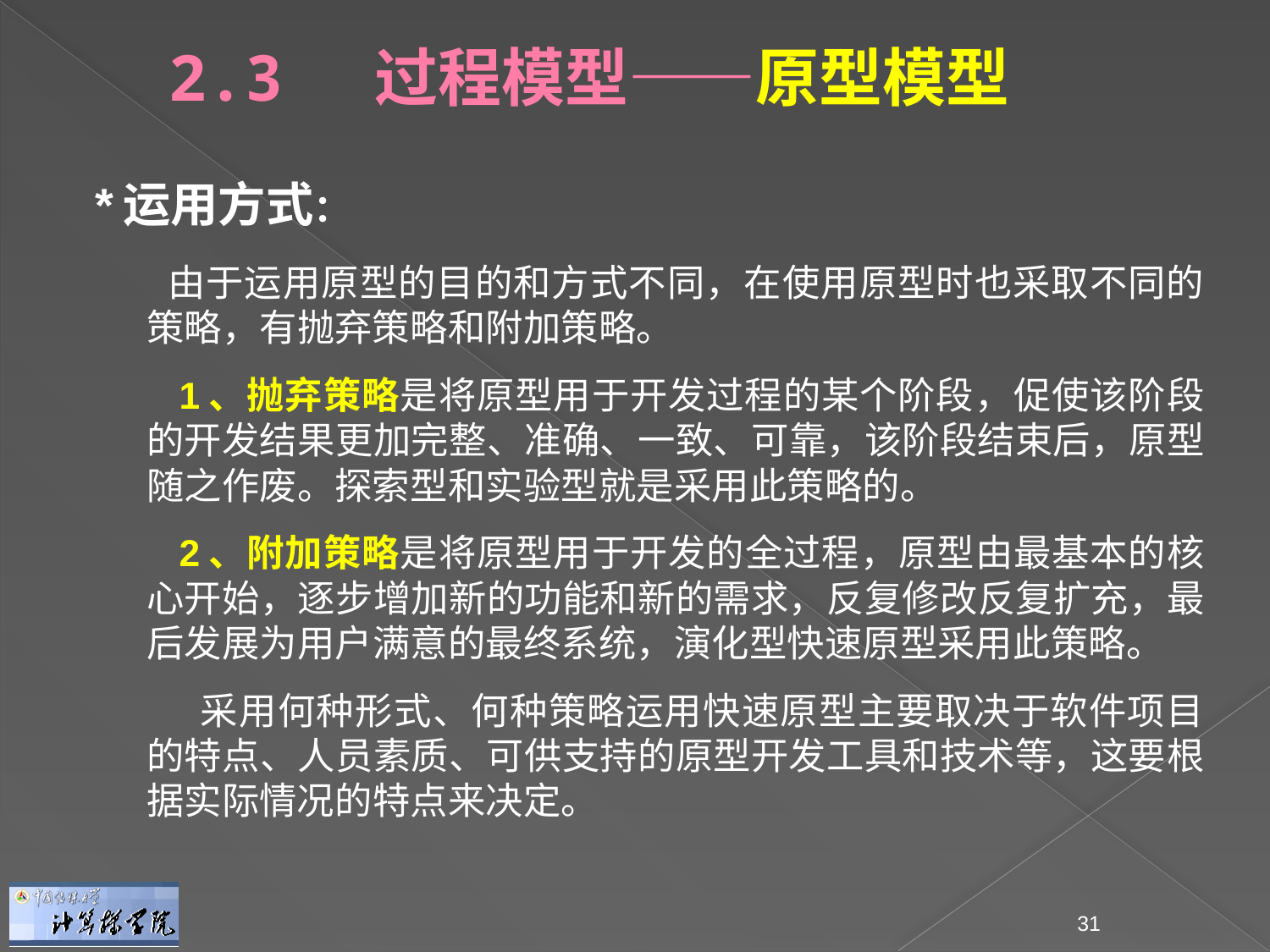

2.3  过程模型——原型模型
*运用方式：
       由于运用原型的目的和方式不同，在使用原型时也采取不同的策略，有抛弃策略和附加策略。
　　1、抛弃策略是将原型用于开发过程的某个阶段，促使该阶段的开发结果更加完整、准确、一致、可靠，该阶段结束后，原型随之作废。探索型和实验型就是采用此策略的。
　　2、附加策略是将原型用于开发的全过程，原型由最基本的核心开始，逐步增加新的功能和新的需求，反复修改反复扩充，最后发展为用户满意的最终系统，演化型快速原型采用此策略。
　　   采用何种形式、何种策略运用快速原型主要取决于软件项目的特点、人员素质、可供支持的原型开发工具和技术等，这要根据实际情况的特点来决定。
31